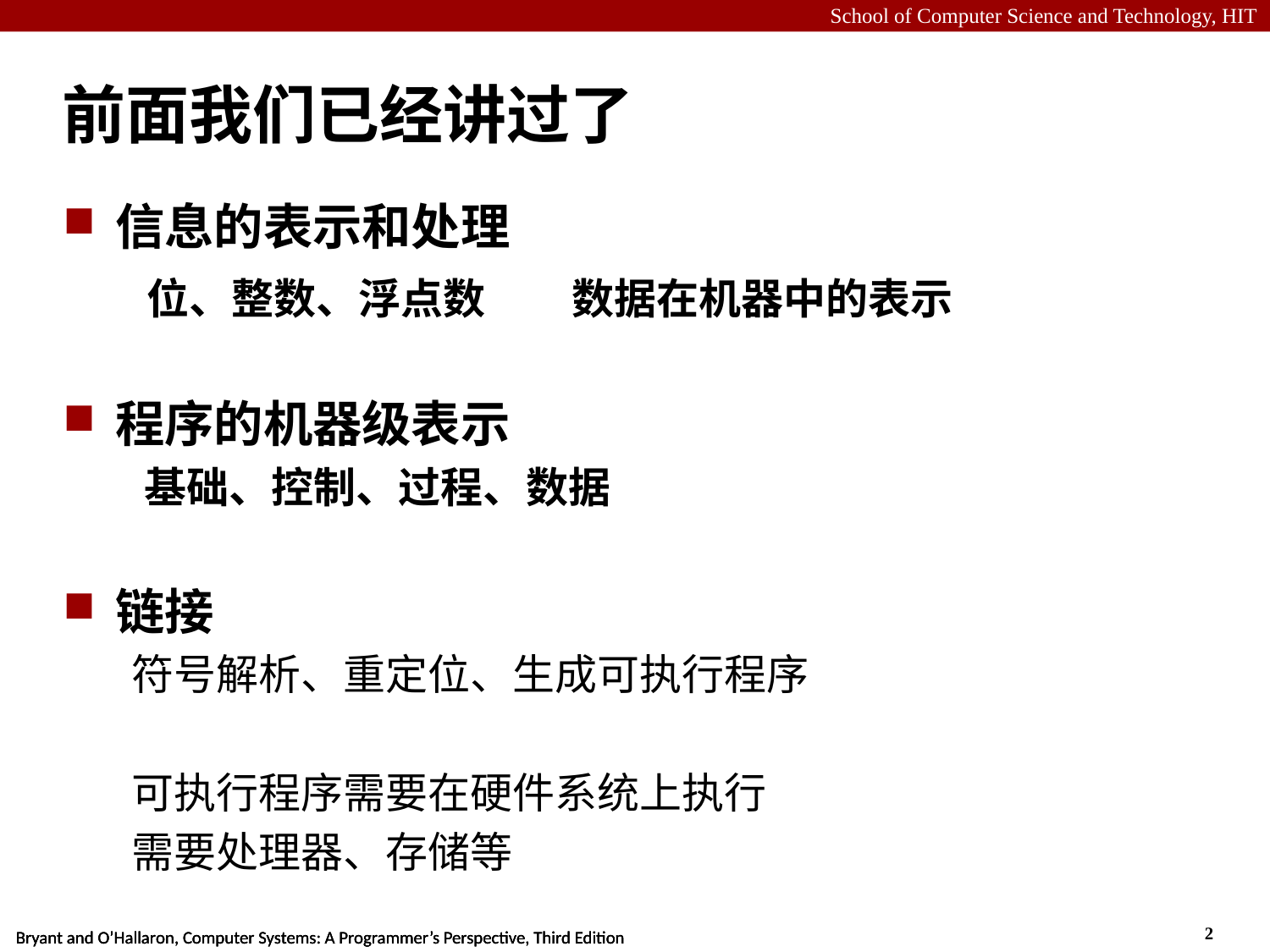

# 前面我们已经讲过了
信息的表示和处理
      位、整数、浮点数         数据在机器中的表示

程序的机器级表示
       基础、控制、过程、数据

链接
符号解析、重定位、生成可执行程序

可执行程序需要在硬件系统上执行
需要处理器、存储等